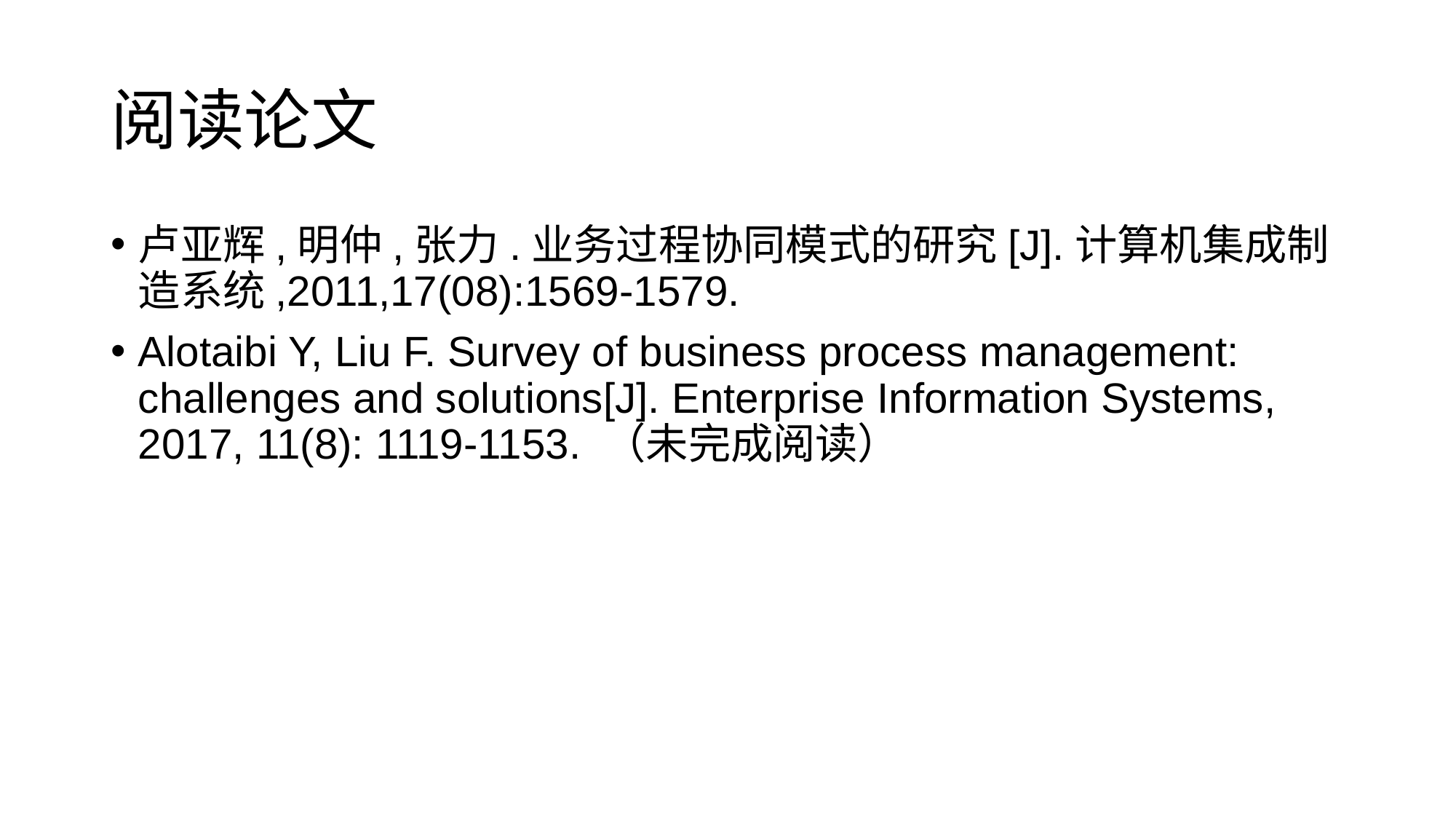

# 阅读论文
卢亚辉,明仲,张力.业务过程协同模式的研究[J].计算机集成制造系统,2011,17(08):1569-1579.
Alotaibi Y, Liu F. Survey of business process management: challenges and solutions[J]. Enterprise Information Systems, 2017, 11(8): 1119-1153. （未完成阅读）